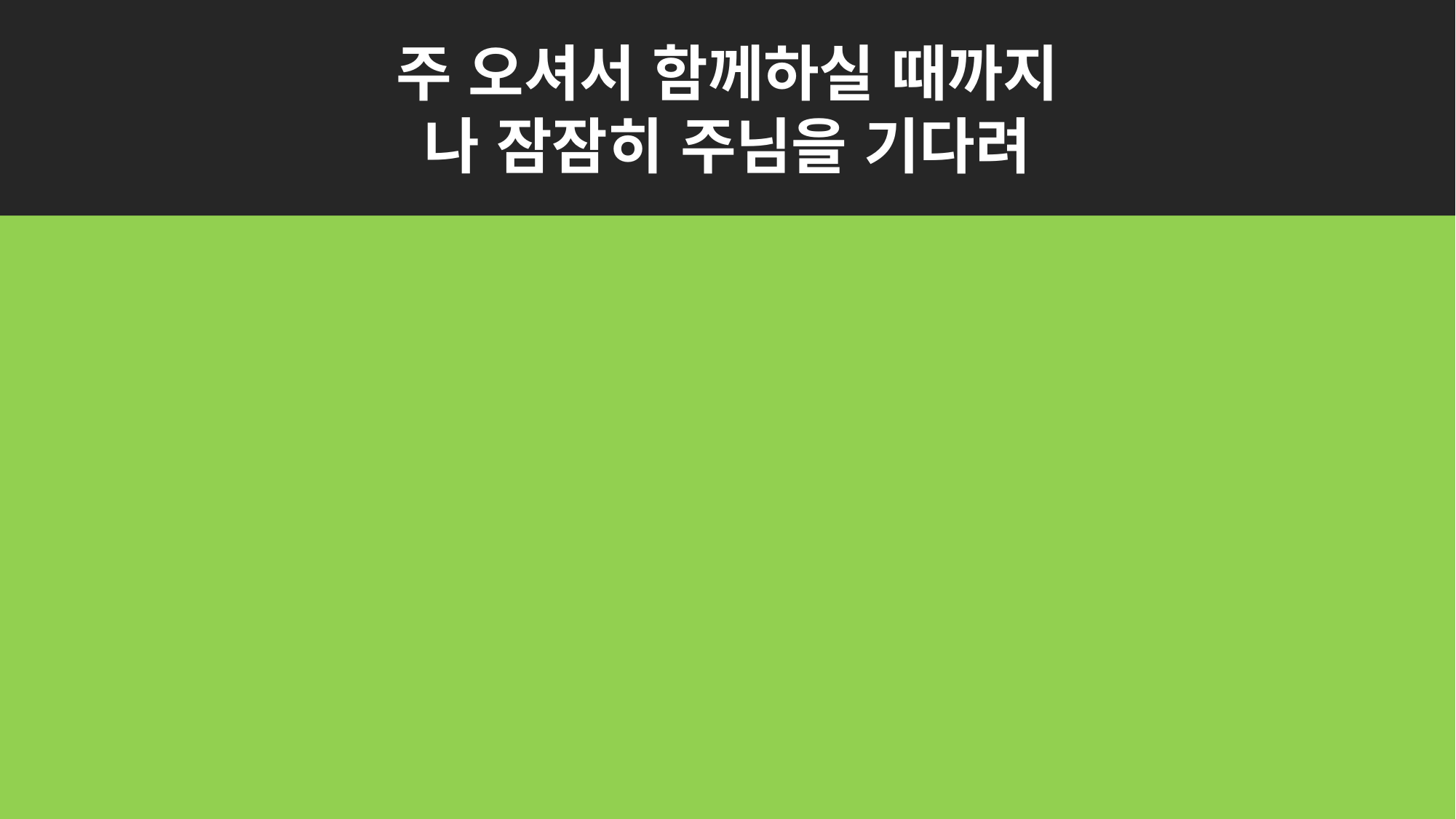

주 오셔서 함께하실 때까지
나 잠잠히 주님을 기다려